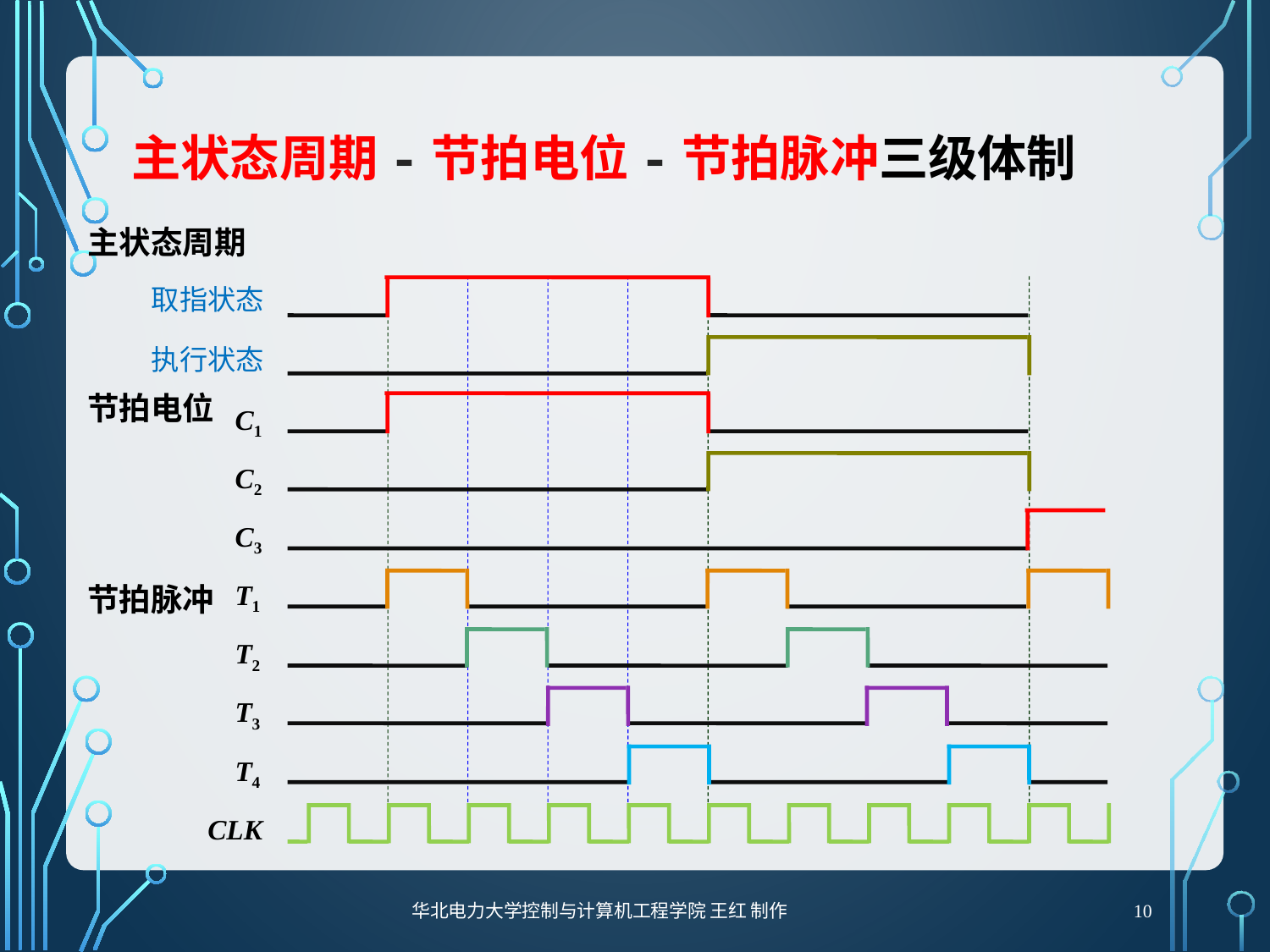

# 主状态周期-节拍电位-节拍脉冲三级体制
主状态周期

取指状态

执行状态
节拍电位

C1

C2

C3

节拍脉冲
T1

T2

T3

T4

CLK

10
华北电力大学控制与计算机工程学院 王红 制作